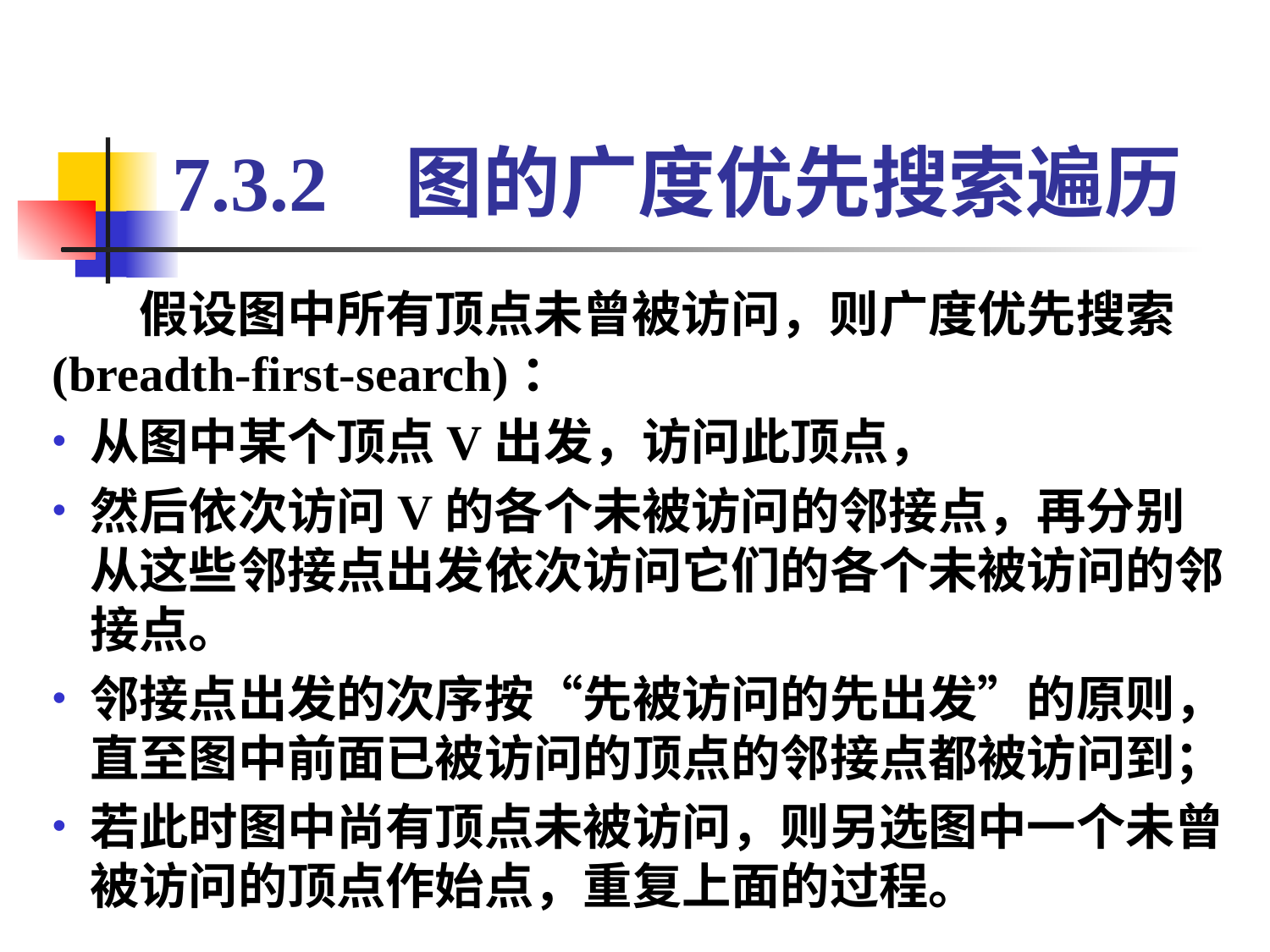

# 7.3.2   图的广度优先搜索遍历
假设图中所有顶点未曾被访问，则广度优先搜索(breadth-first-search)：
从图中某个顶点V出发，访问此顶点，
然后依次访问V的各个未被访问的邻接点，再分别从这些邻接点出发依次访问它们的各个未被访问的邻接点。
邻接点出发的次序按“先被访问的先出发”的原则，直至图中前面已被访问的顶点的邻接点都被访问到；
若此时图中尚有顶点未被访问，则另选图中一个未曾被访问的顶点作始点，重复上面的过程。

72